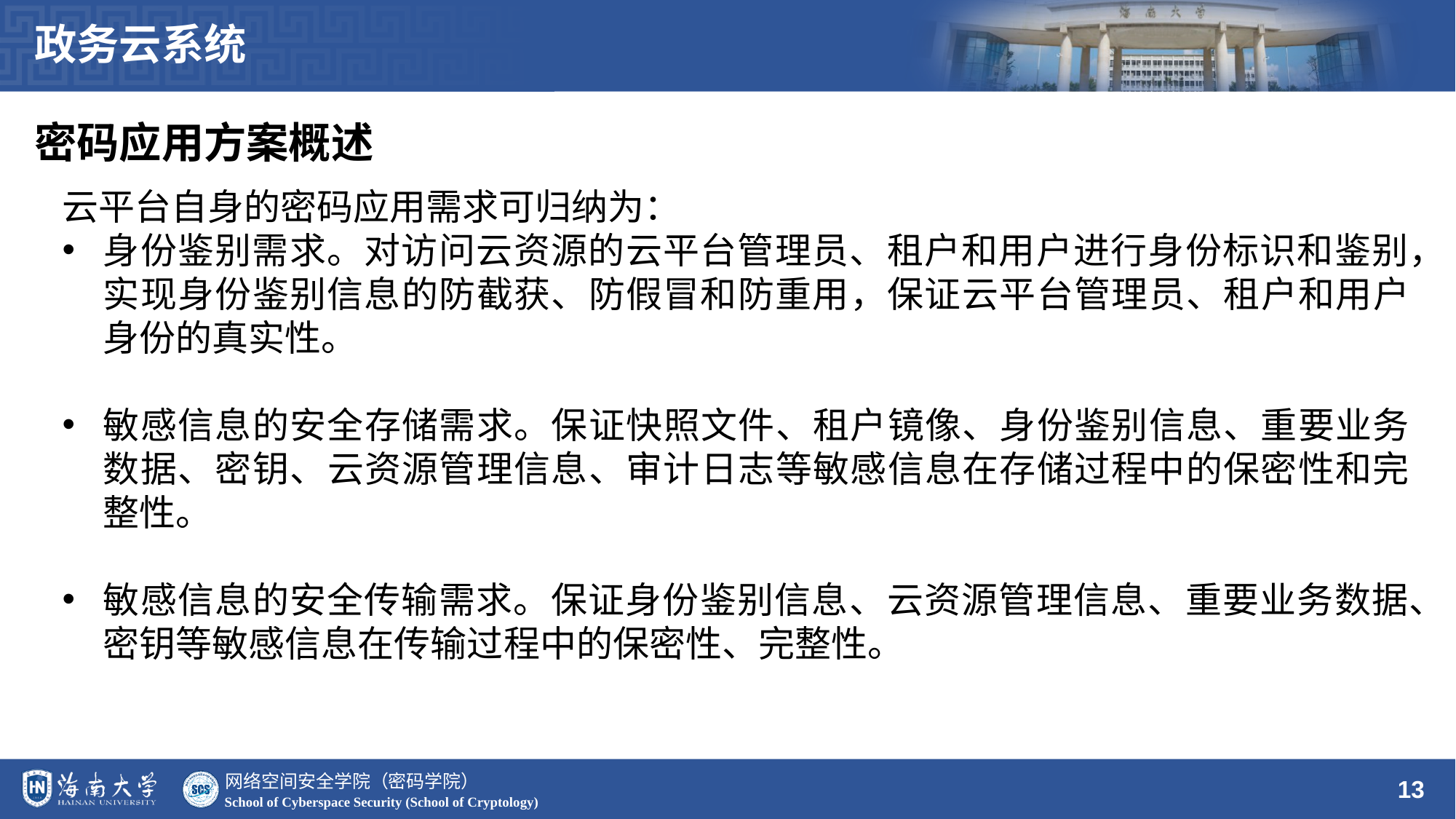

政务云系统
密码应用方案概述
云平台自身的密码应用需求可归纳为：
身份鉴别需求。对访问云资源的云平台管理员、租户和用户进行身份标识和鉴别，实现身份鉴别信息的防截获、防假冒和防重用，保证云平台管理员、租户和用户身份的真实性。

敏感信息的安全存储需求。保证快照文件、租户镜像、身份鉴别信息、重要业务数据、密钥、云资源管理信息、审计日志等敏感信息在存储过程中的保密性和完整性。

敏感信息的安全传输需求。保证身份鉴别信息、云资源管理信息、重要业务数据、密钥等敏感信息在传输过程中的保密性、完整性。
13